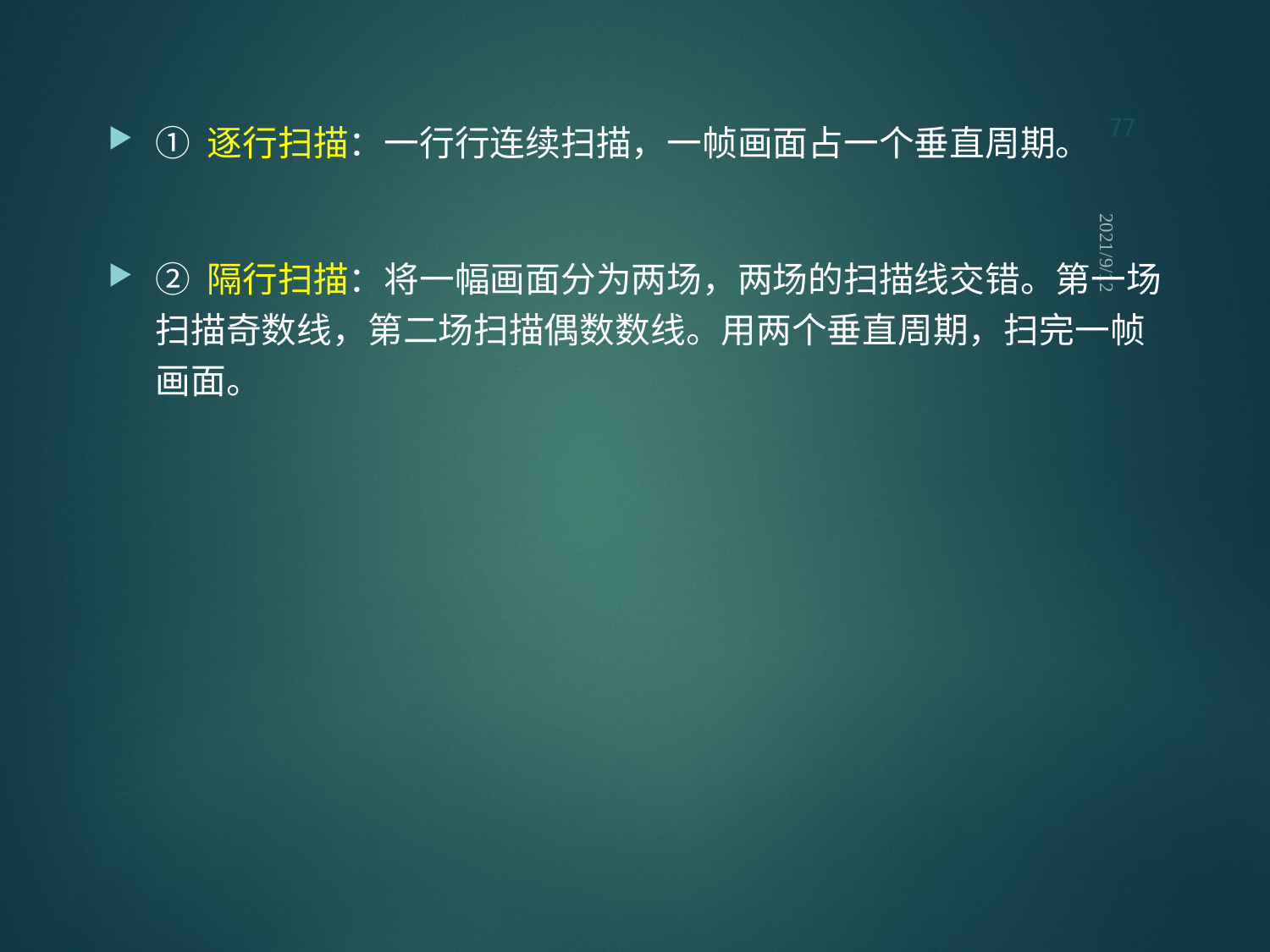

77
① 逐行扫描：一行行连续扫描，一帧画面占一个垂直周期。

② 隔行扫描：将一幅画面分为两场，两场的扫描线交错。第一场扫描奇数线，第二场扫描偶数数线。用两个垂直周期，扫完一帧画面。
2021/9/12